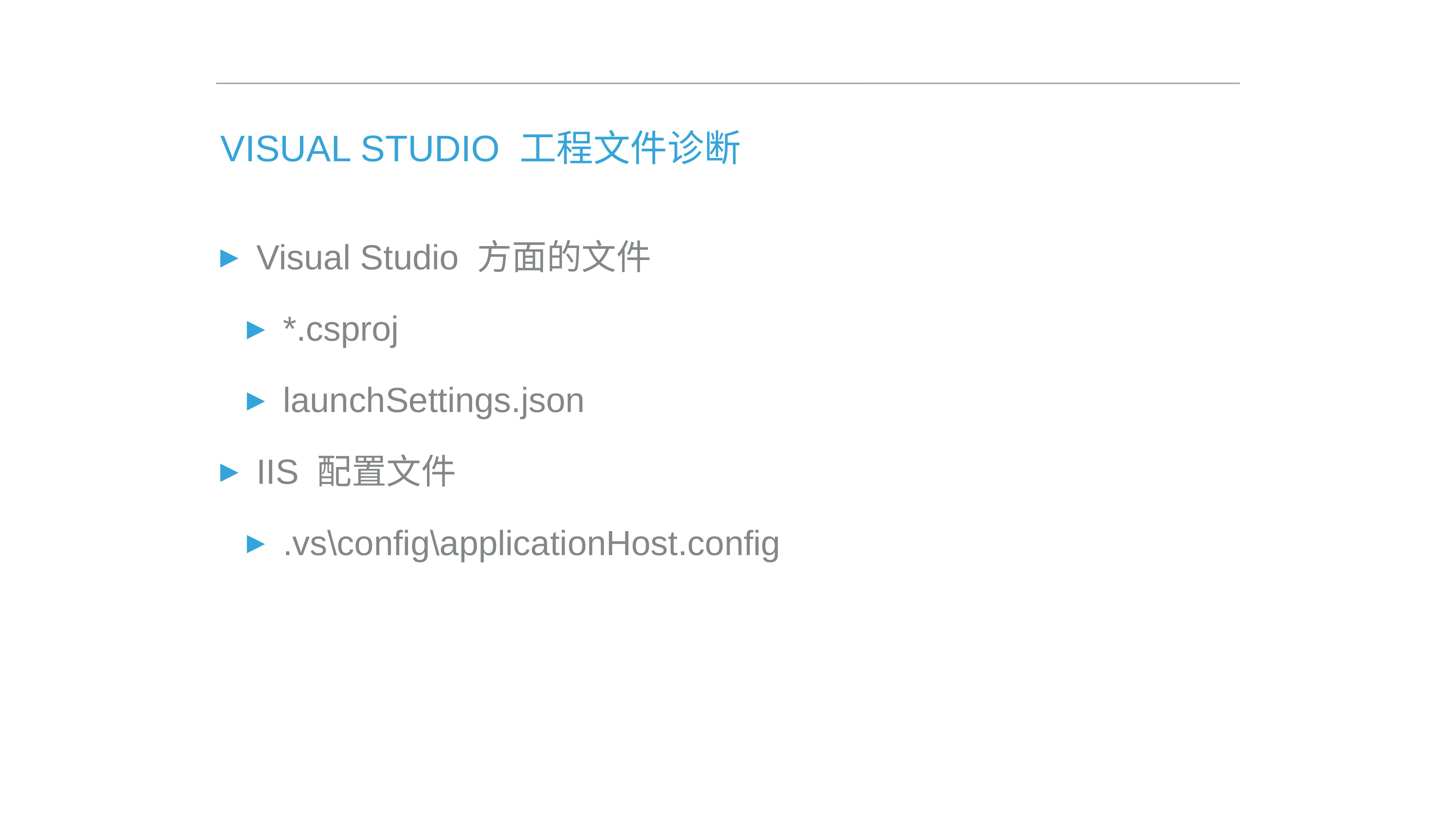

# Visual Studio 工程文件诊断
Visual Studio 方面的文件
*.csproj
launchSettings.json
IIS 配置文件
.vs\config\applicationHost.config